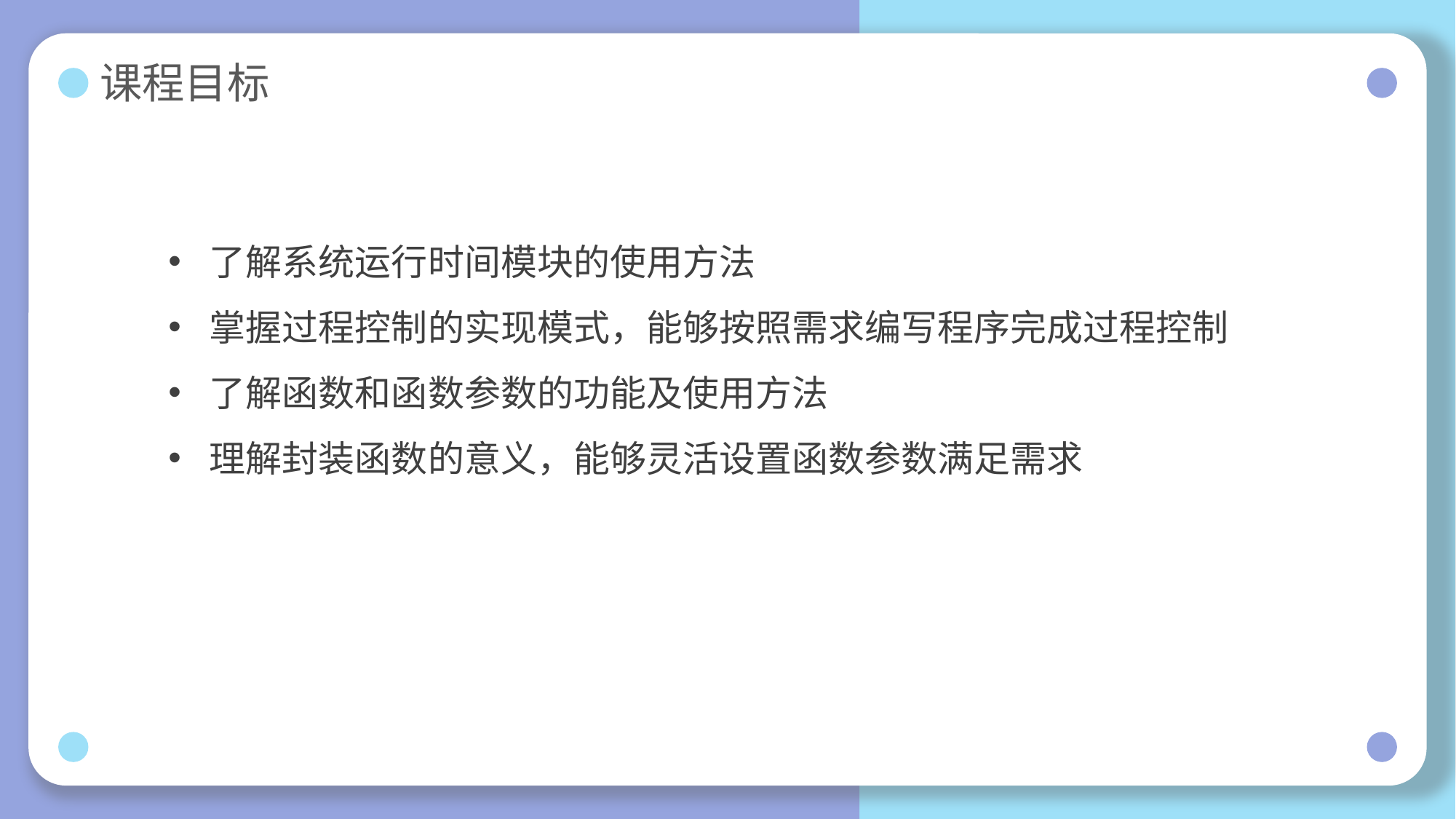

# 课程目标
了解系统运行时间模块的使用方法
掌握过程控制的实现模式，能够按照需求编写程序完成过程控制
了解函数和函数参数的功能及使用方法
理解封装函数的意义，能够灵活设置函数参数满足需求